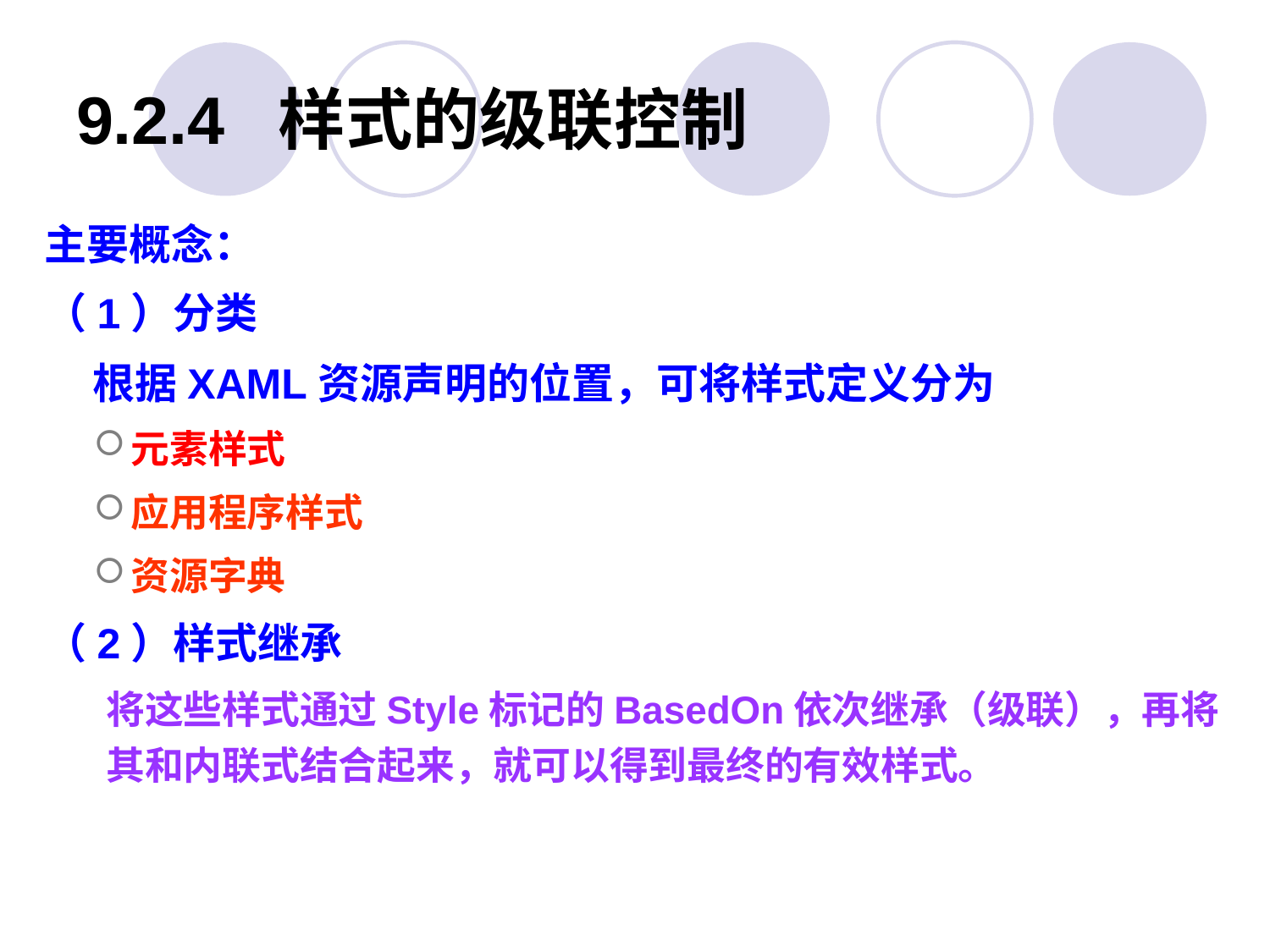

# 9.2.4  样式的级联控制
主要概念：
（1）分类
    根据XAML资源声明的位置，可将样式定义分为
元素样式
应用程序样式
资源字典
（2）样式继承
将这些样式通过Style标记的BasedOn依次继承（级联），再将其和内联式结合起来，就可以得到最终的有效样式。
38